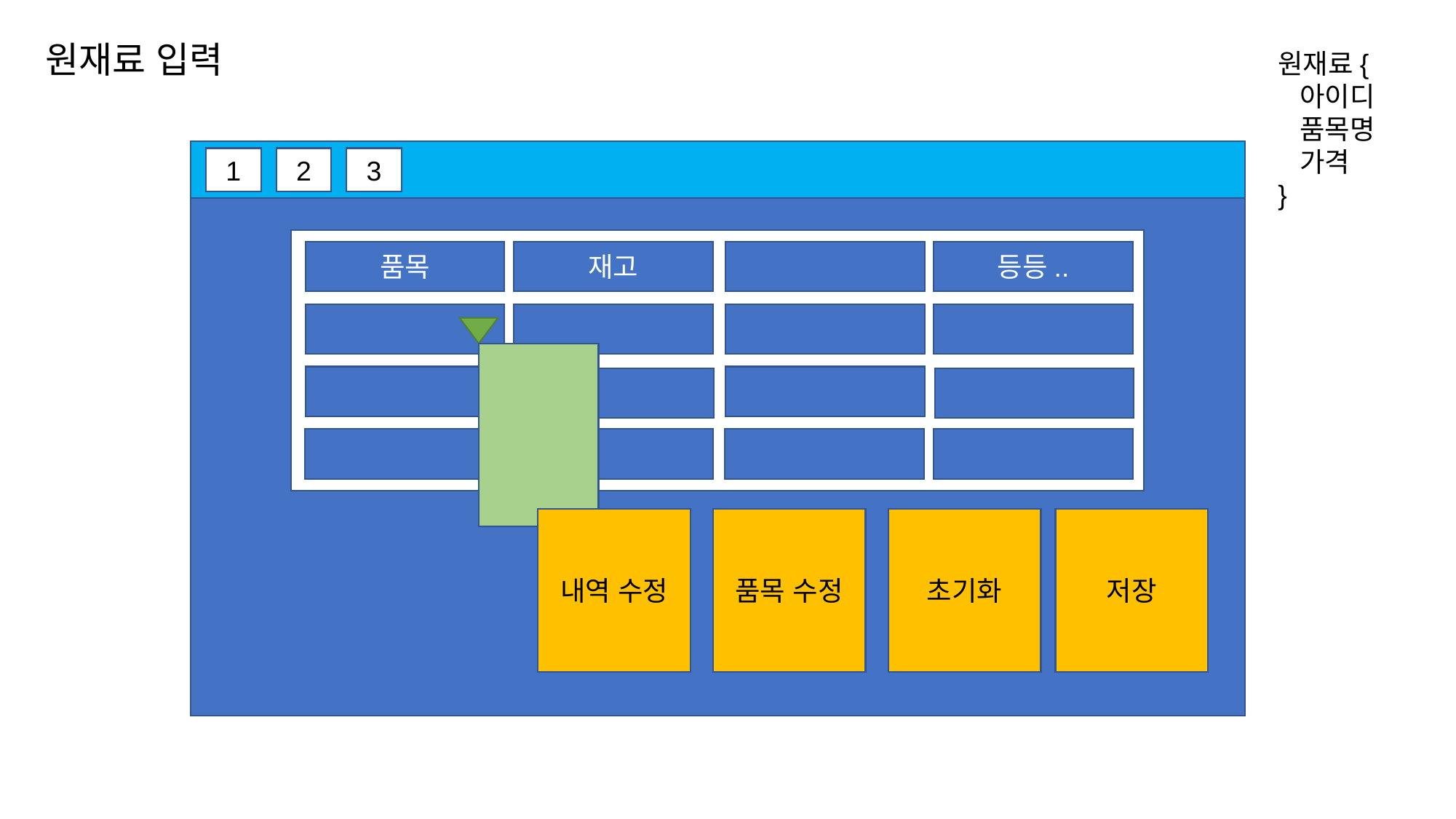

원재료 입력
원재료{
  아이디
  품목명
  가격
}

1
2
3

품목
재고

등등..

내역 수정
품목 수정
초기화
저장